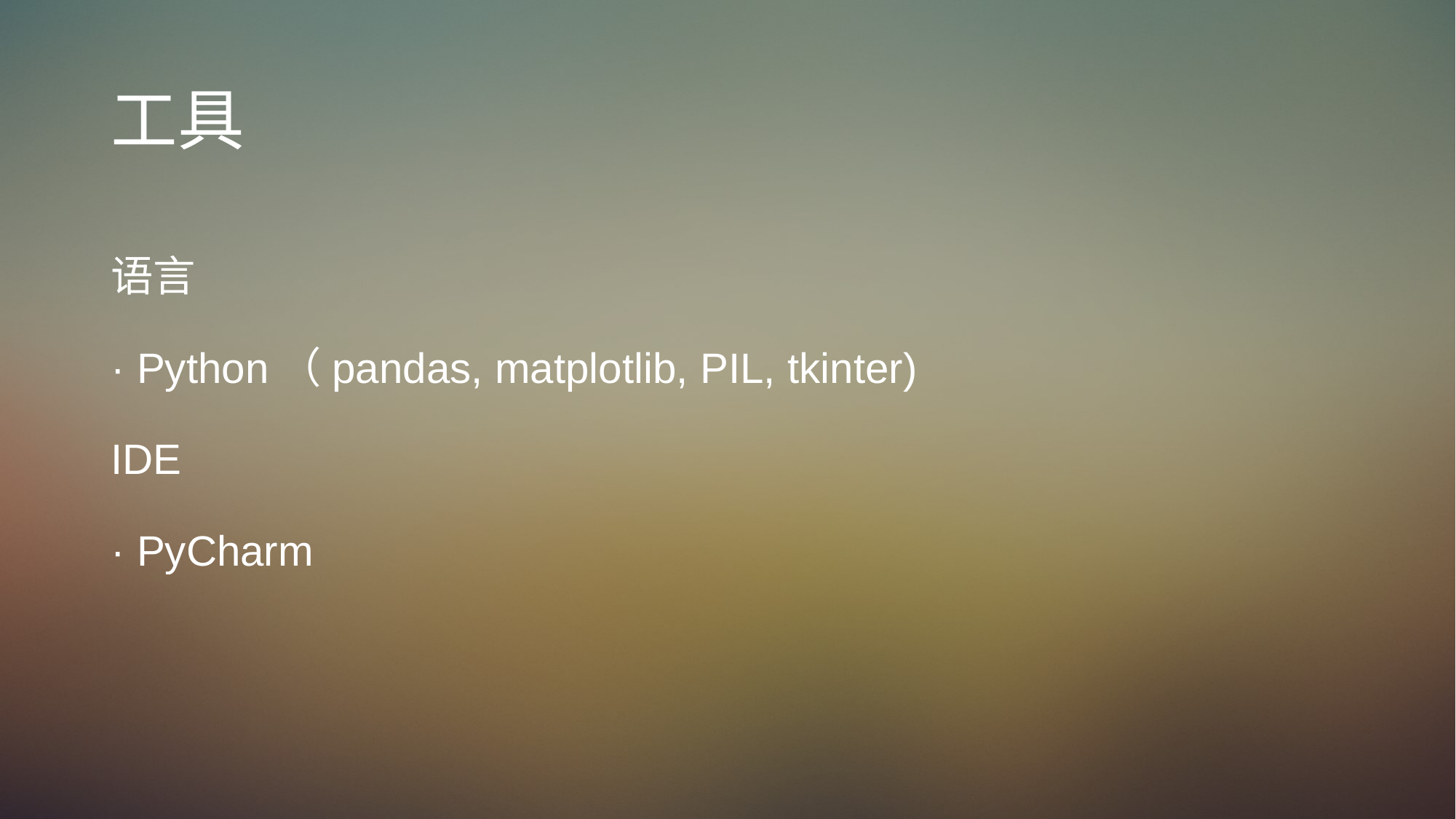

# 工具
语言
· Python（pandas, matplotlib, PIL, tkinter)
IDE
· PyCharm